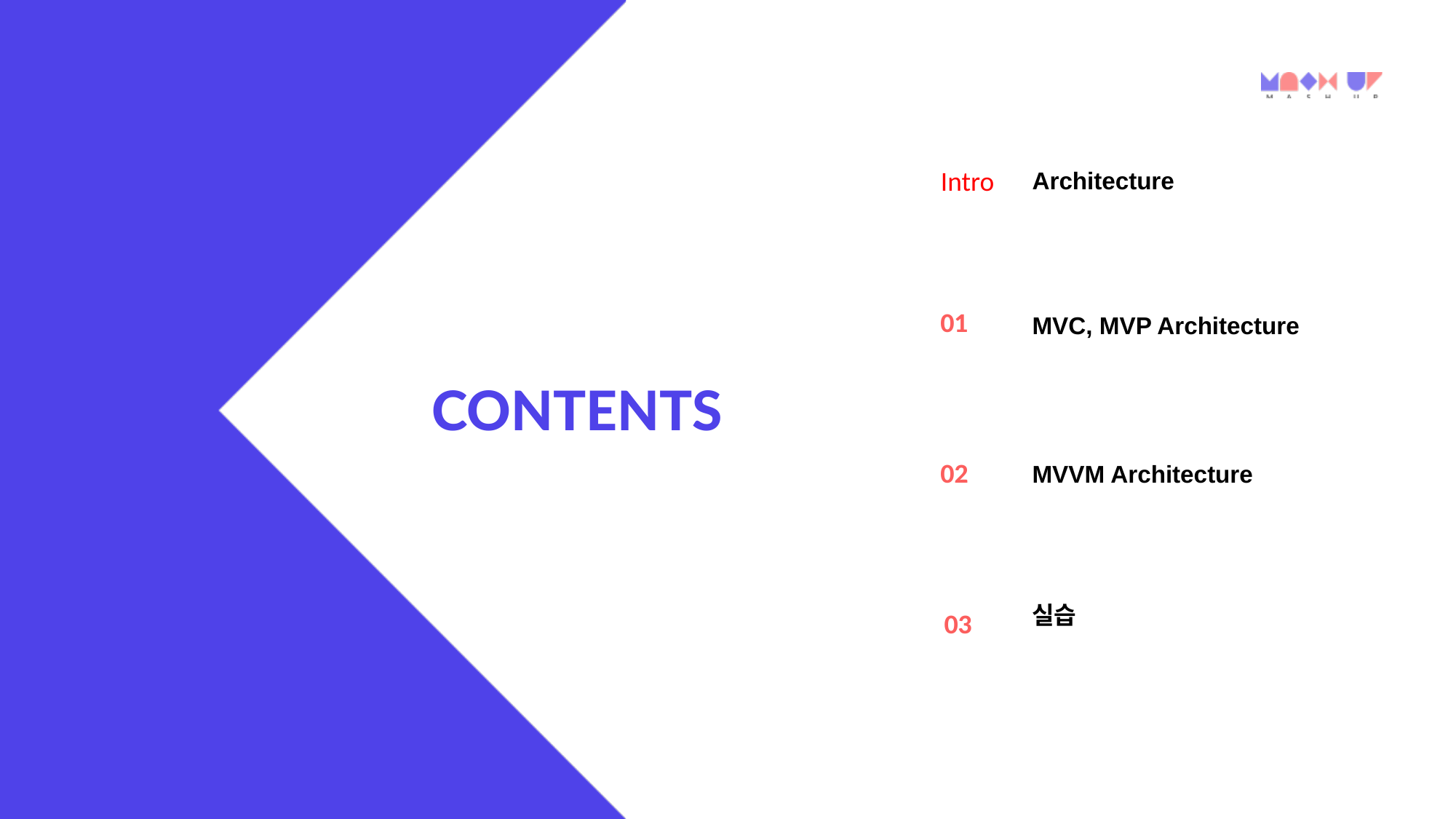

Intro
Architecture
01
MVC, MVP Architecture
MVVM Architecture
02
실습
03